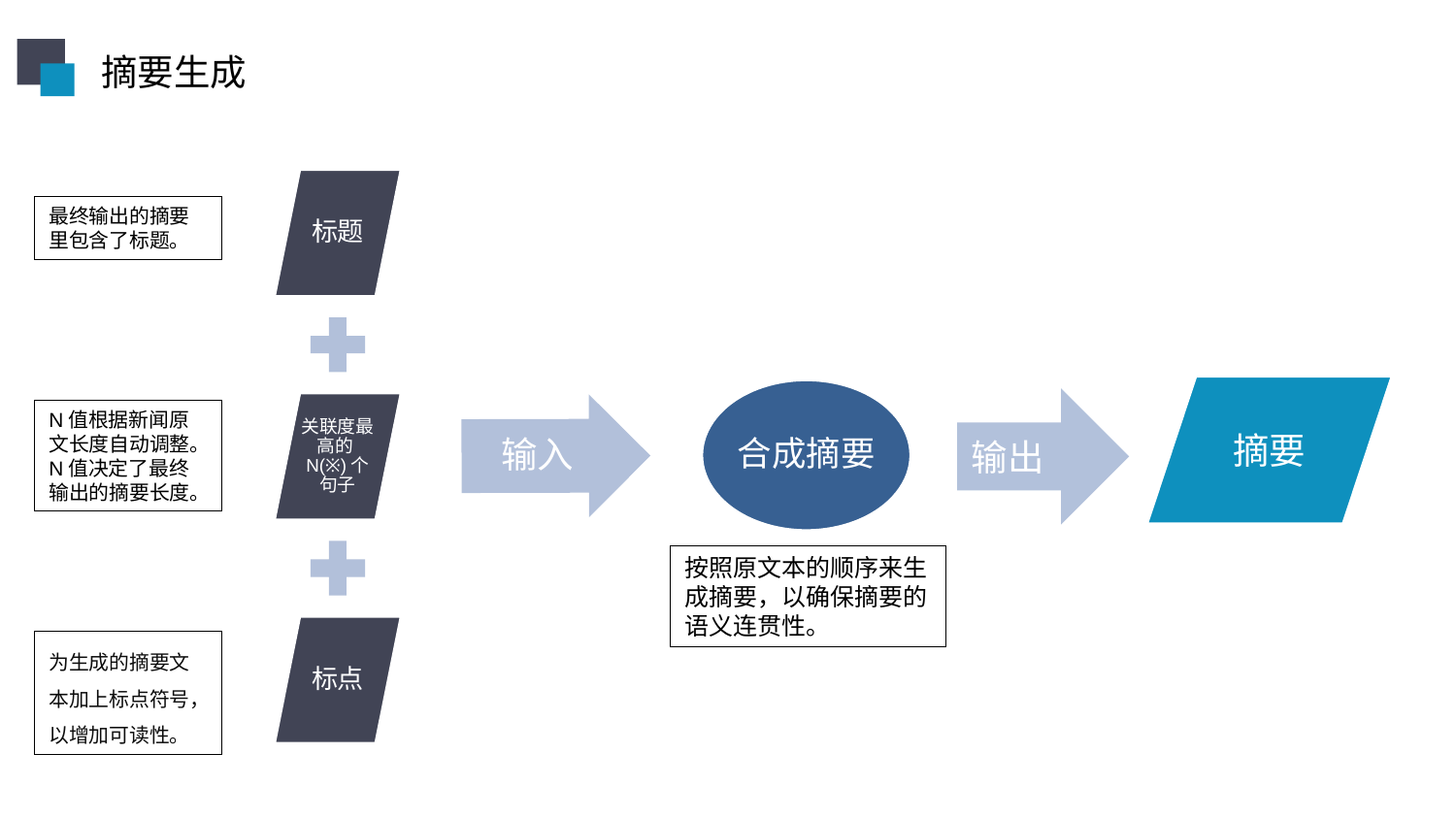

摘要生成
标题

关联度最高的N(※)个句子

标点
输入
合成摘要
最终输出的摘要里包含了标题。
摘要
输出
N值根据新闻原文长度自动调整。N值决定了最终输出的摘要长度。
按照原文本的顺序来生成摘要，以确保摘要的语义连贯性。
为生成的摘要文本加上标点符号，以增加可读性。